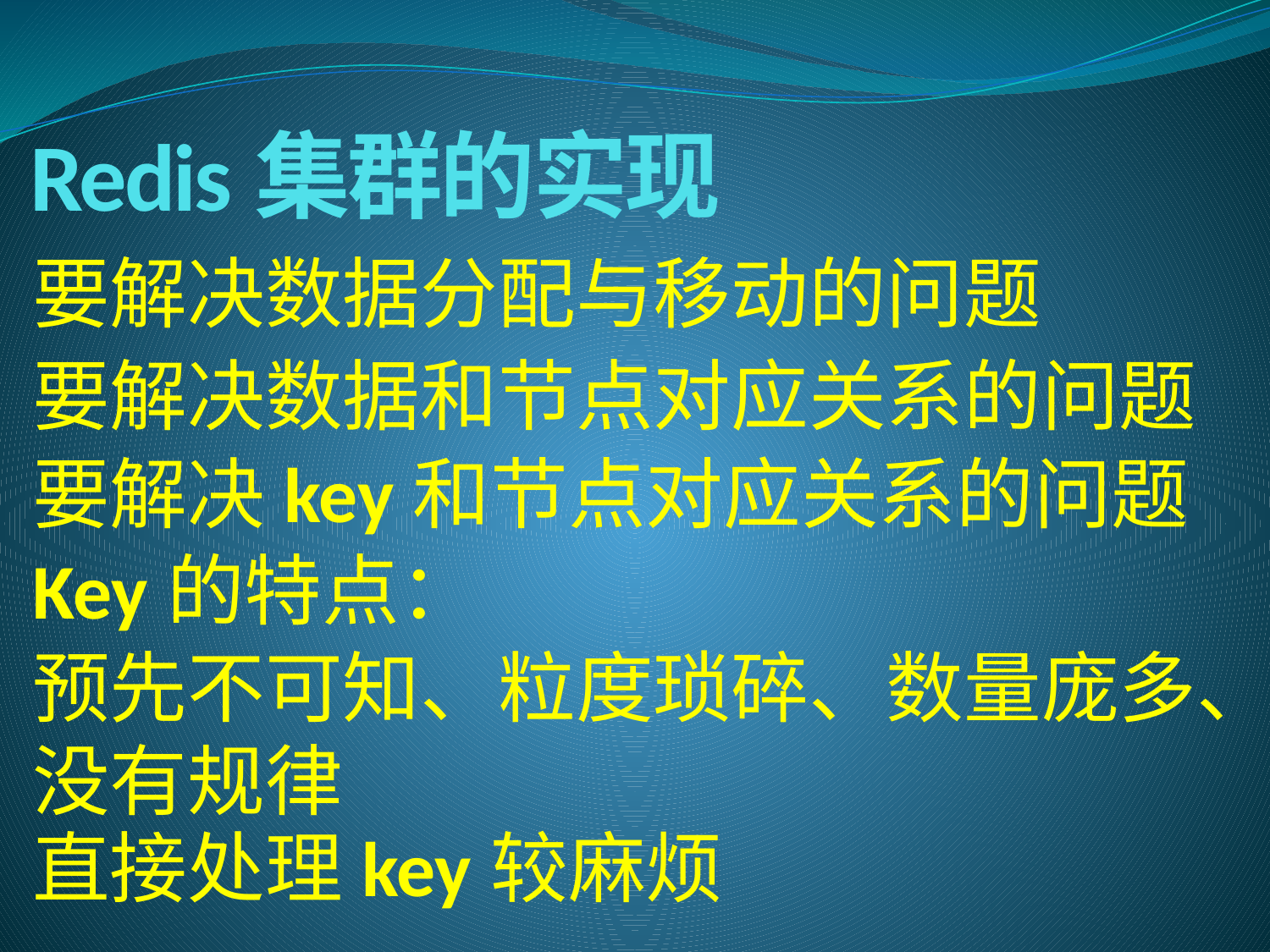

# Redis集群的实现
要解决数据分配与移动的问题
要解决数据和节点对应关系的问题
要解决key和节点对应关系的问题
Key的特点：
预先不可知、粒度琐碎、数量庞多、没有规律
直接处理key较麻烦